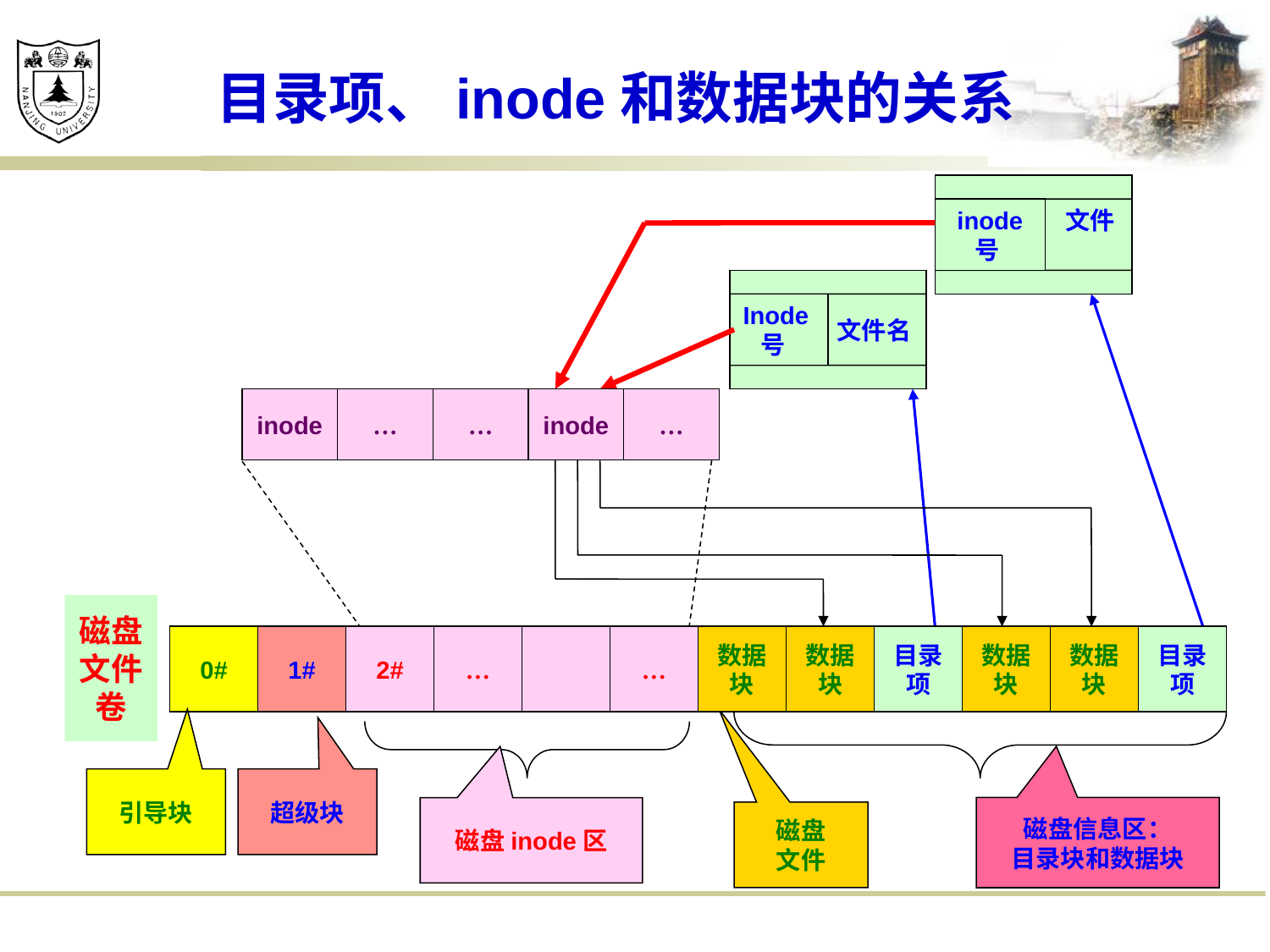

# 目录项、inode和数据块的关系

  inode    文件名

inode 号

inode   文件名

Inode号

inode
…
…
inode
…

磁盘文件卷

0#
1#
2#
…

…

数据块
数据块
目录项
…
数据块

数据块
目录项
引导块
超级块
磁盘inode区
磁盘信息区：
目录块和数据块
磁盘
文件
64